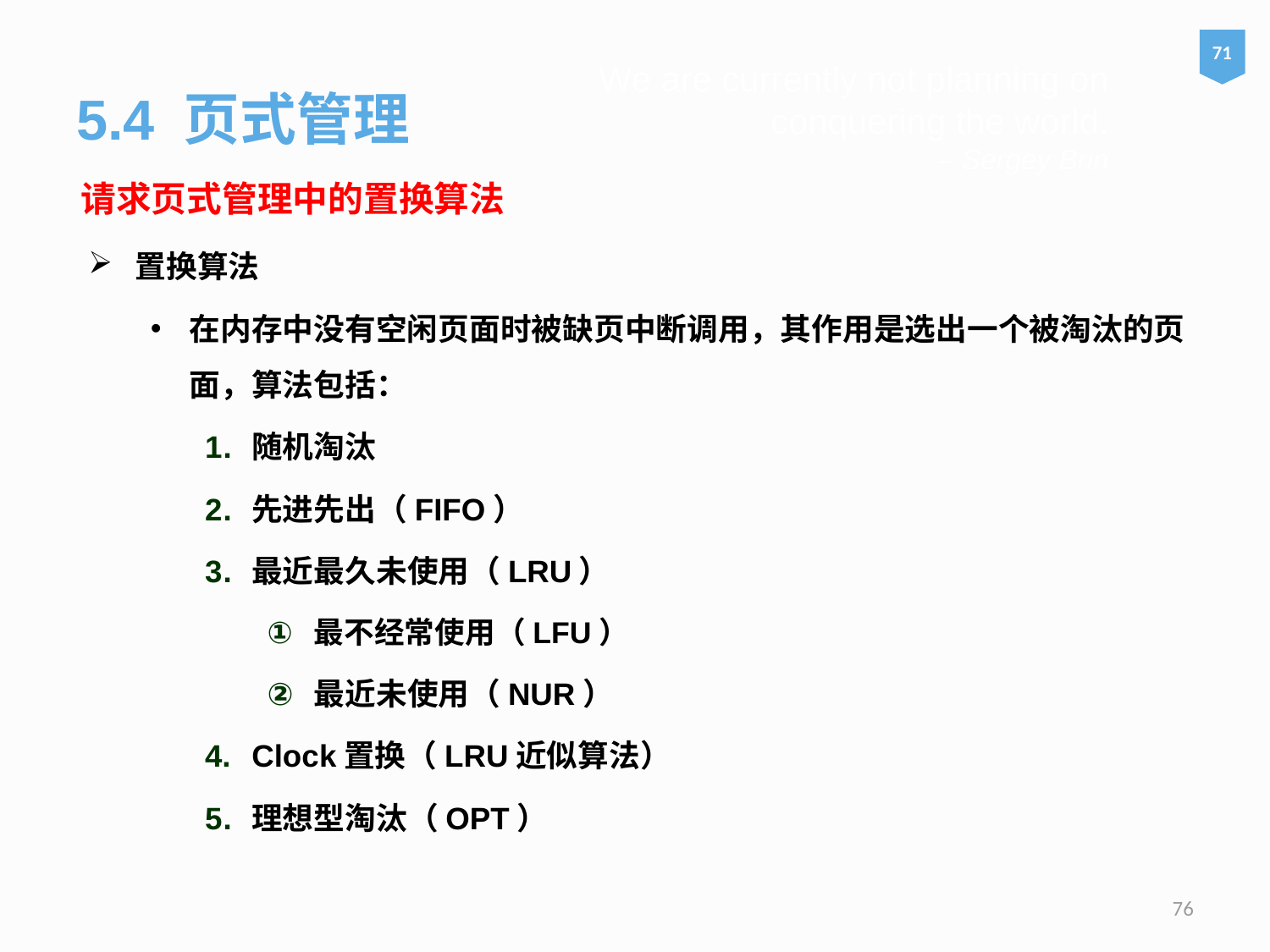

71
# We are currently not planning on conquering the world. – Sergey Brin
5.4 页式管理
请求页式管理中的置换算法

置换算法
在内存中没有空闲页面时被缺页中断调用，其作用是选出一个被淘汰的页面，算法包括：
随机淘汰
先进先出（FIFO）
最近最久未使用（LRU）
最不经常使用（LFU）
最近未使用（NUR）
Clock置换（LRU近似算法）
理想型淘汰（OPT）

76